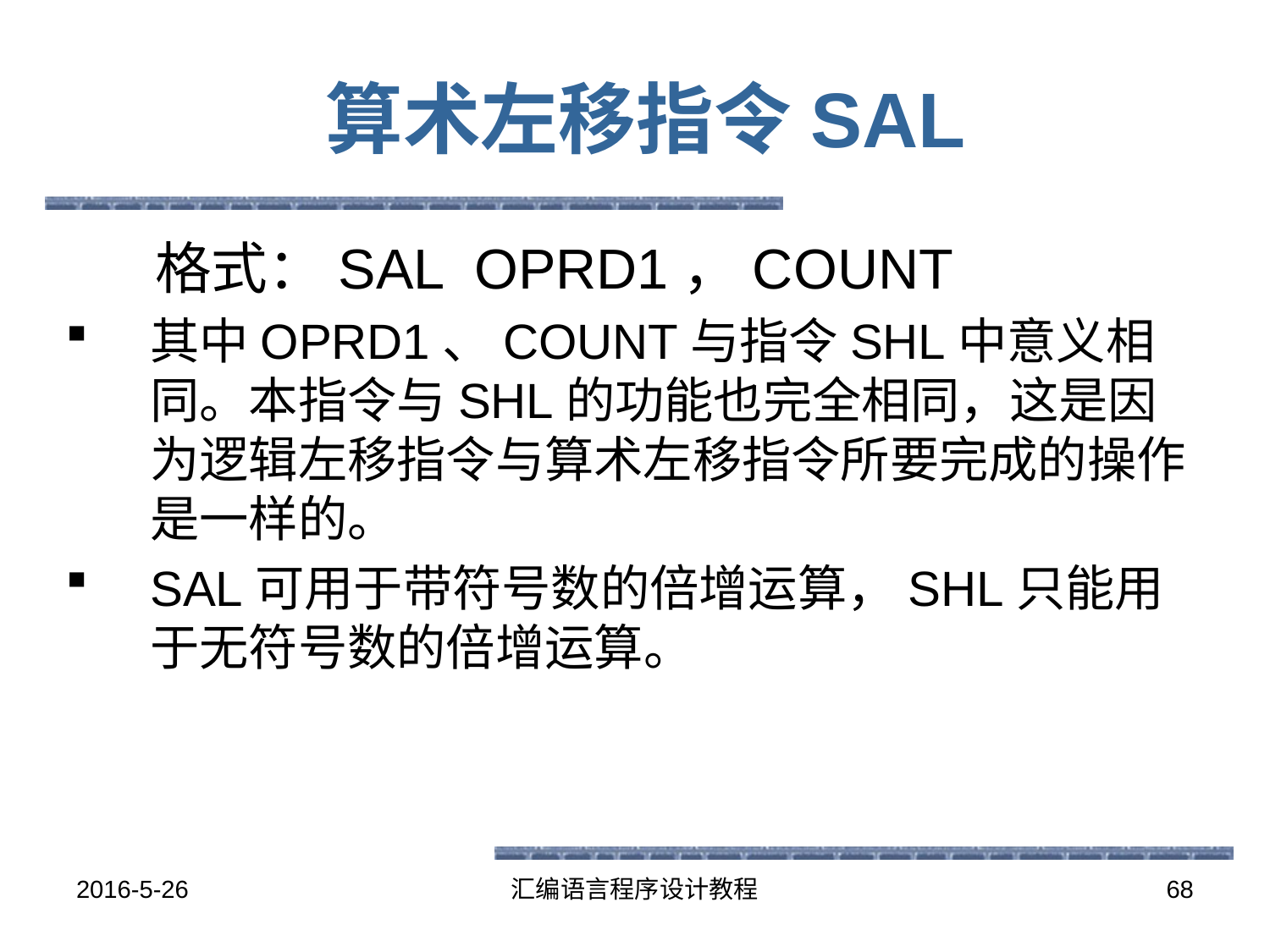

# 算术左移指令SAL
      格式：SAL  OPRD1，COUNT
其中OPRD1、COUNT与指令SHL中意义相同。本指令与SHL的功能也完全相同，这是因为逻辑左移指令与算术左移指令所要完成的操作是一样的。
SAL可用于带符号数的倍增运算，SHL只能用于无符号数的倍增运算。
2016-5-26
汇编语言程序设计教程
68